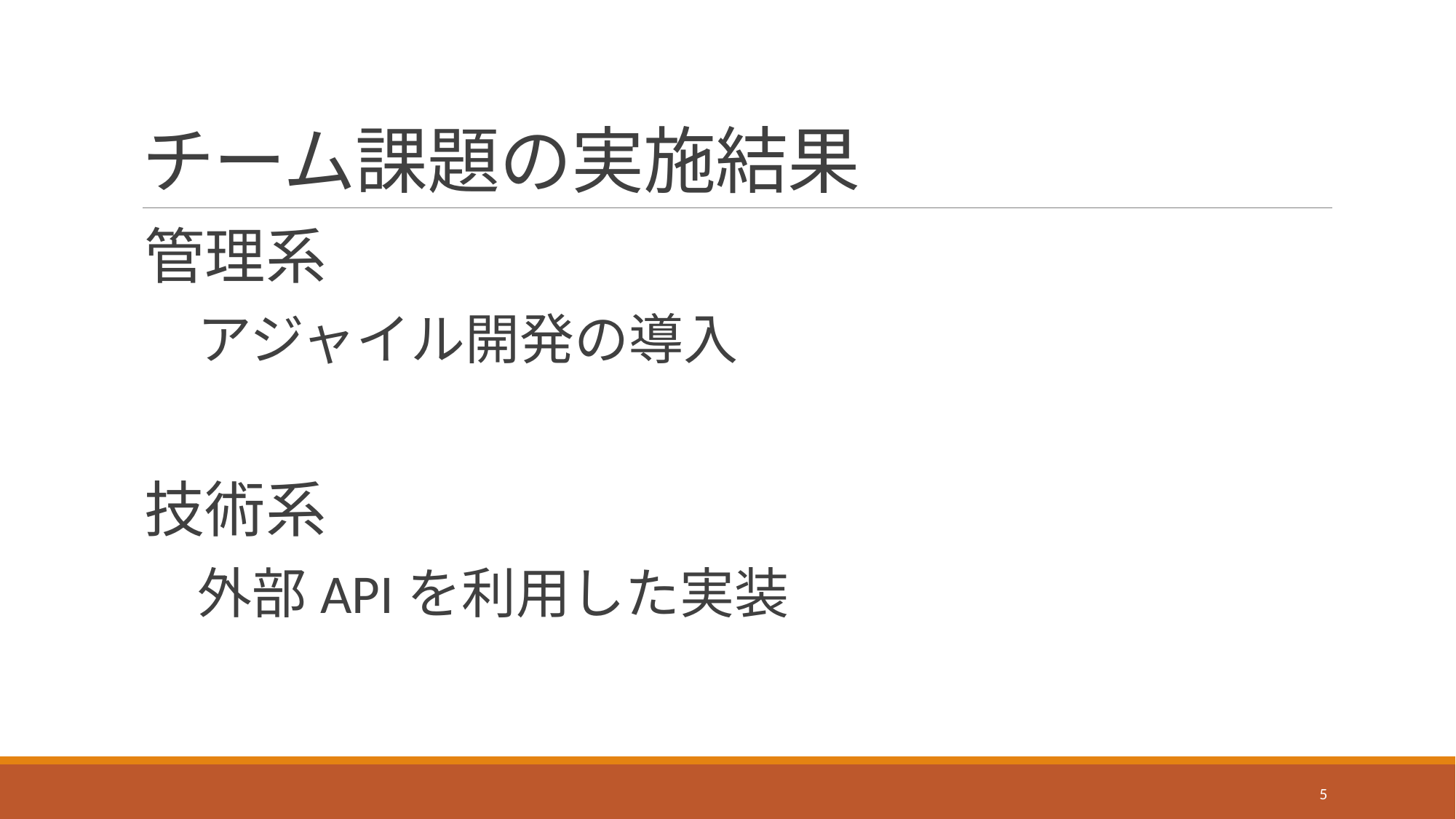

# チーム課題の実施結果
管理系
　アジャイル開発の導入

技術系
　外部APIを利用した実装

5